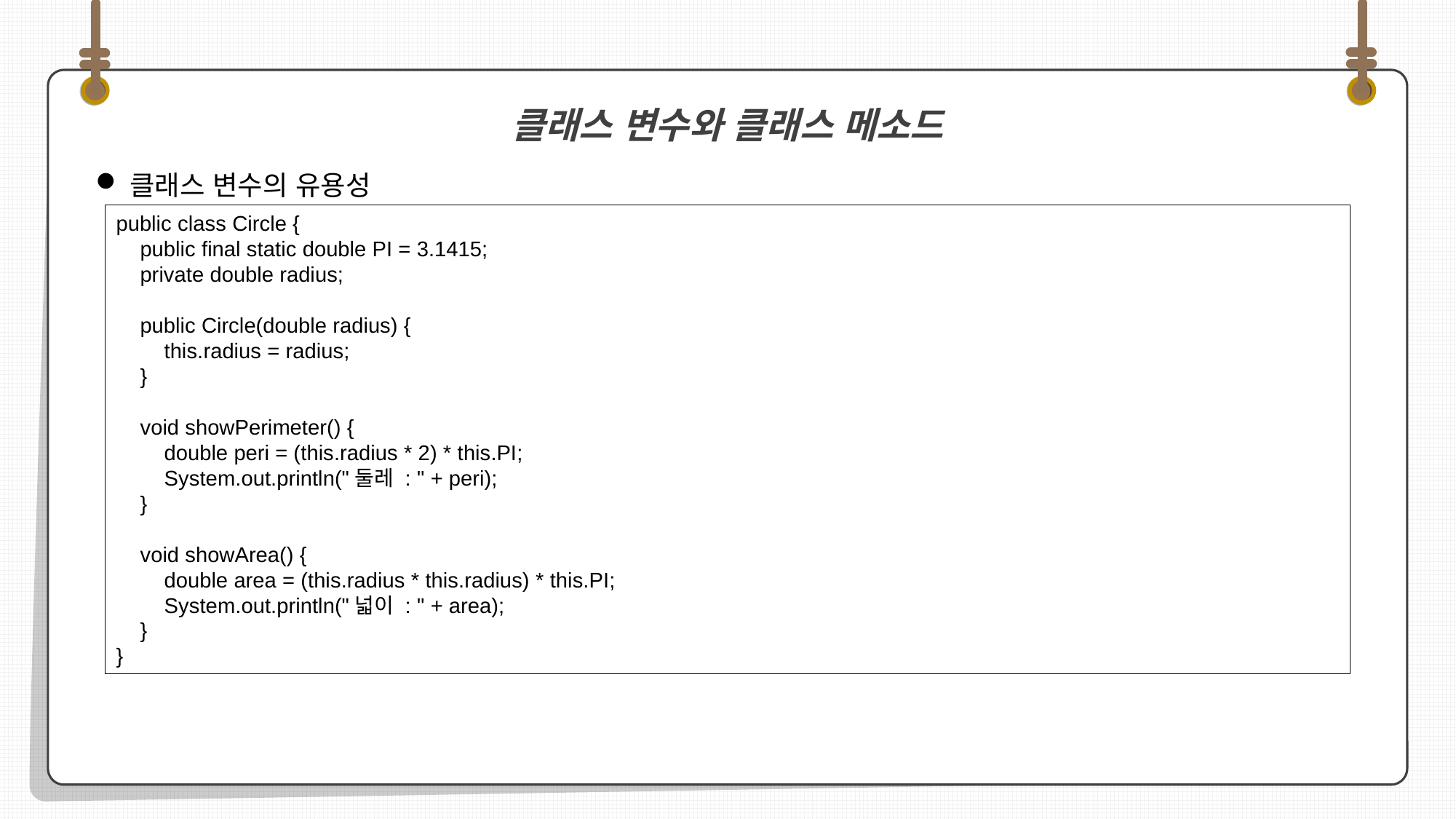

클래스 변수의 유용성
클래스 변수와 클래스 메소드

public class Circle {
    public final static double PI = 3.1415;
    private double radius;

    public Circle(double radius) {
        this.radius = radius;
    }

    void showPerimeter() {
        double peri = (this.radius * 2) * this.PI;
        System.out.println("둘레 : " + peri);
    }

    void showArea() {
        double area = (this.radius * this.radius) * this.PI;
        System.out.println("넓이 : " + area);
    }
}